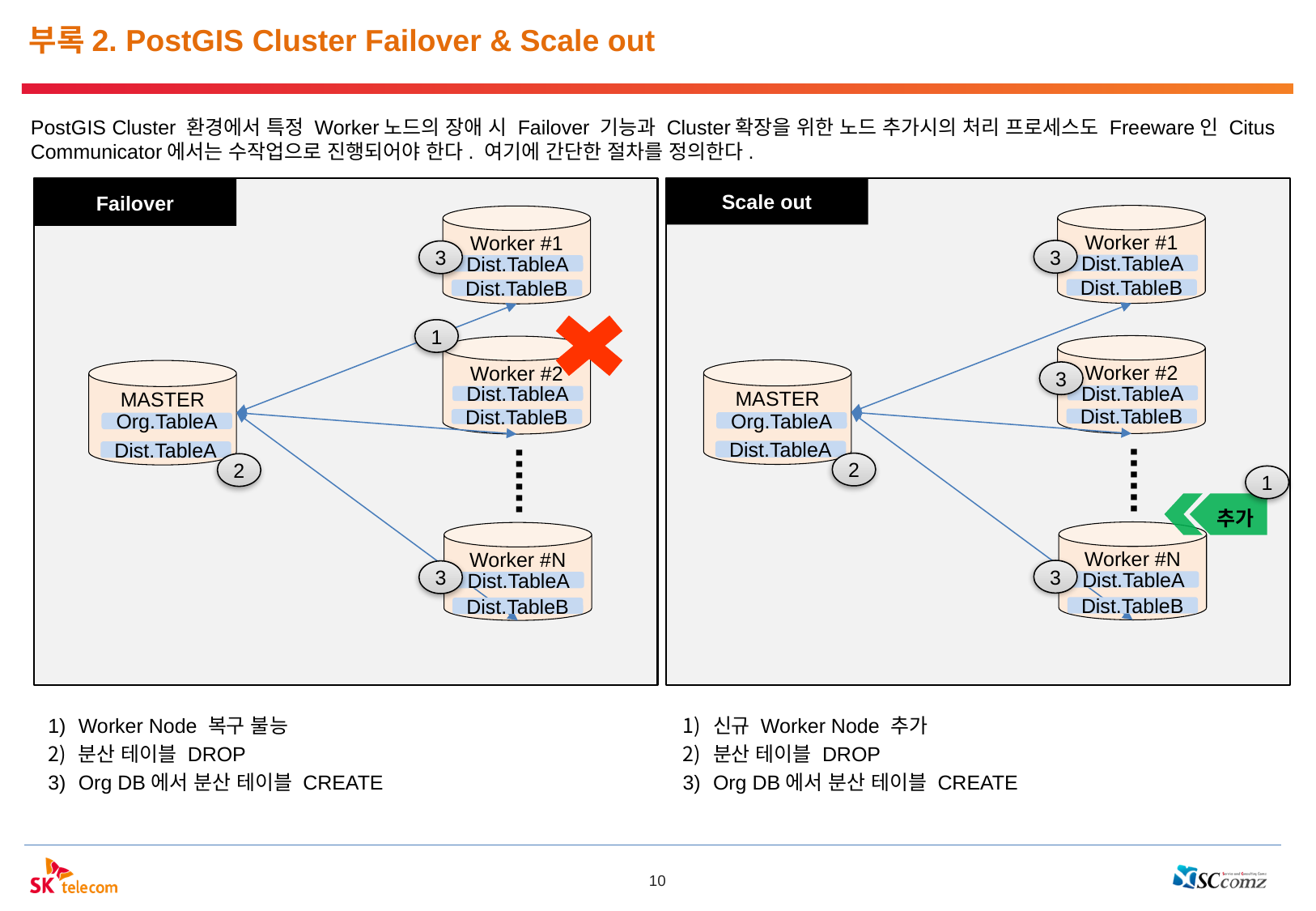

부록2. PostGIS Cluster Failover & Scale out
PostGIS Cluster 환경에서 특정 Worker노드의 장애 시 Failover 기능과 Cluster확장을 위한 노드 추가시의 처리 프로세스도 Freeware인 Citus Communicator에서는 수작업으로 진행되어야 한다. 여기에 간단한 절차를 정의한다.
Scale out

Failover
Worker #1
Worker #1
3
3
Dist.TableA
Dist.TableA
Dist.TableB
Dist.TableB

1
Worker #2
Worker #2
MASTER
MASTER
3
Dist.TableA
Dist.TableA
Dist.TableB
Dist.TableB
Org.TableA
Org.TableA
Dist.TableA
Dist.TableA
2
2
......
......
1

추가
Worker #N
Worker #N
3
3
Dist.TableA
Dist.TableA
Dist.TableB
Dist.TableB
Worker Node 복구 불능
분산 테이블 DROP
Org DB에서 분산 테이블 CREATE
신규 Worker Node 추가
분산 테이블 DROP
Org DB에서 분산 테이블 CREATE